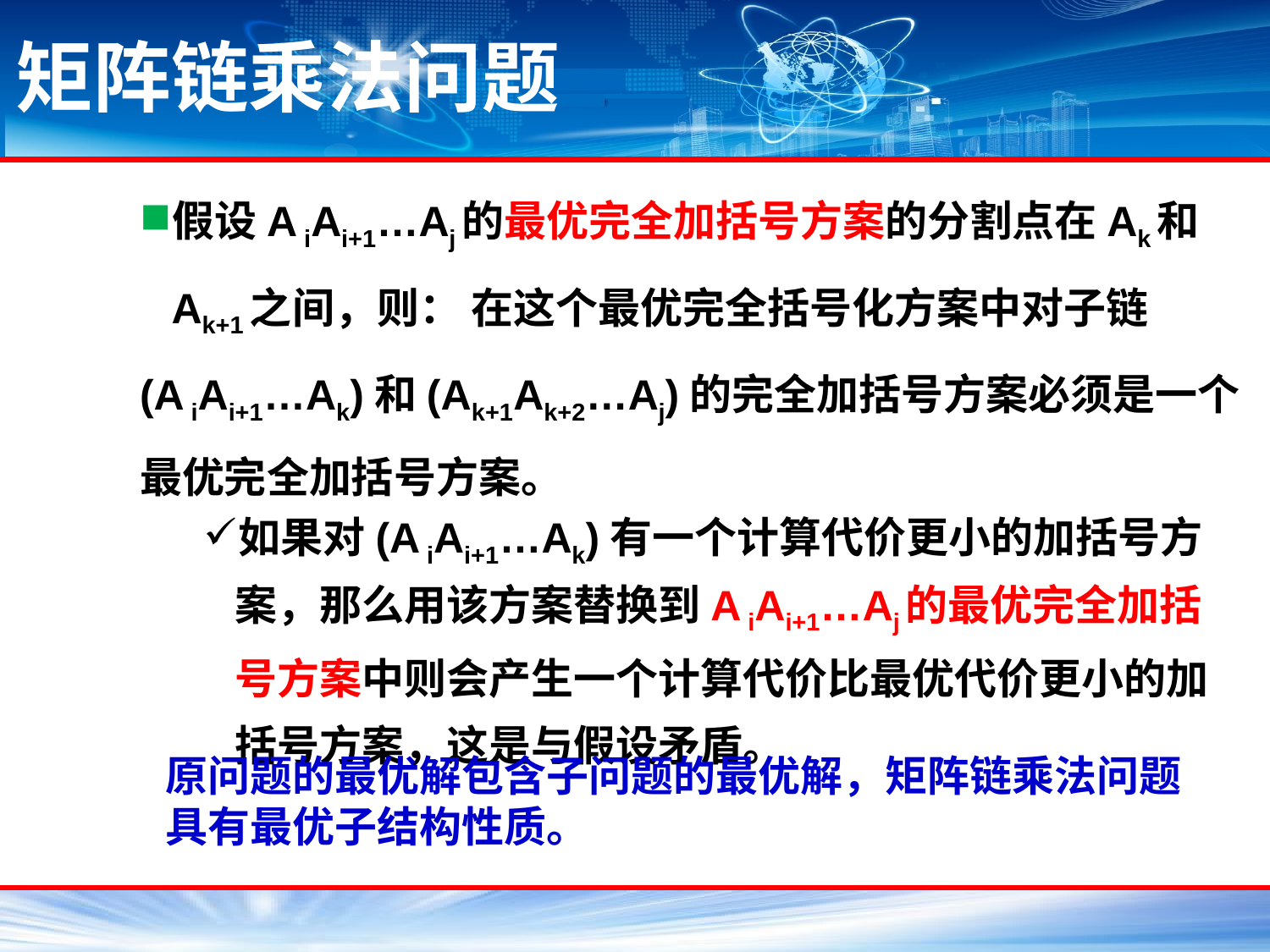

# 矩阵链乘法问题
假设A iAi+1…Aj的最优完全加括号方案的分割点在Ak和Ak+1之间，则： 在这个最优完全括号化方案中对子链
(A iAi+1…Ak)和(Ak+1Ak+2…Aj)的完全加括号方案必须是一个最优完全加括号方案。
如果对(A iAi+1…Ak)有一个计算代价更小的加括号方案，那么用该方案替换到A iAi+1…Aj的最优完全加括号方案中则会产生一个计算代价比最优代价更小的加括号方案，这是与假设矛盾。
原问题的最优解包含子问题的最优解，矩阵链乘法问题具有最优子结构性质。